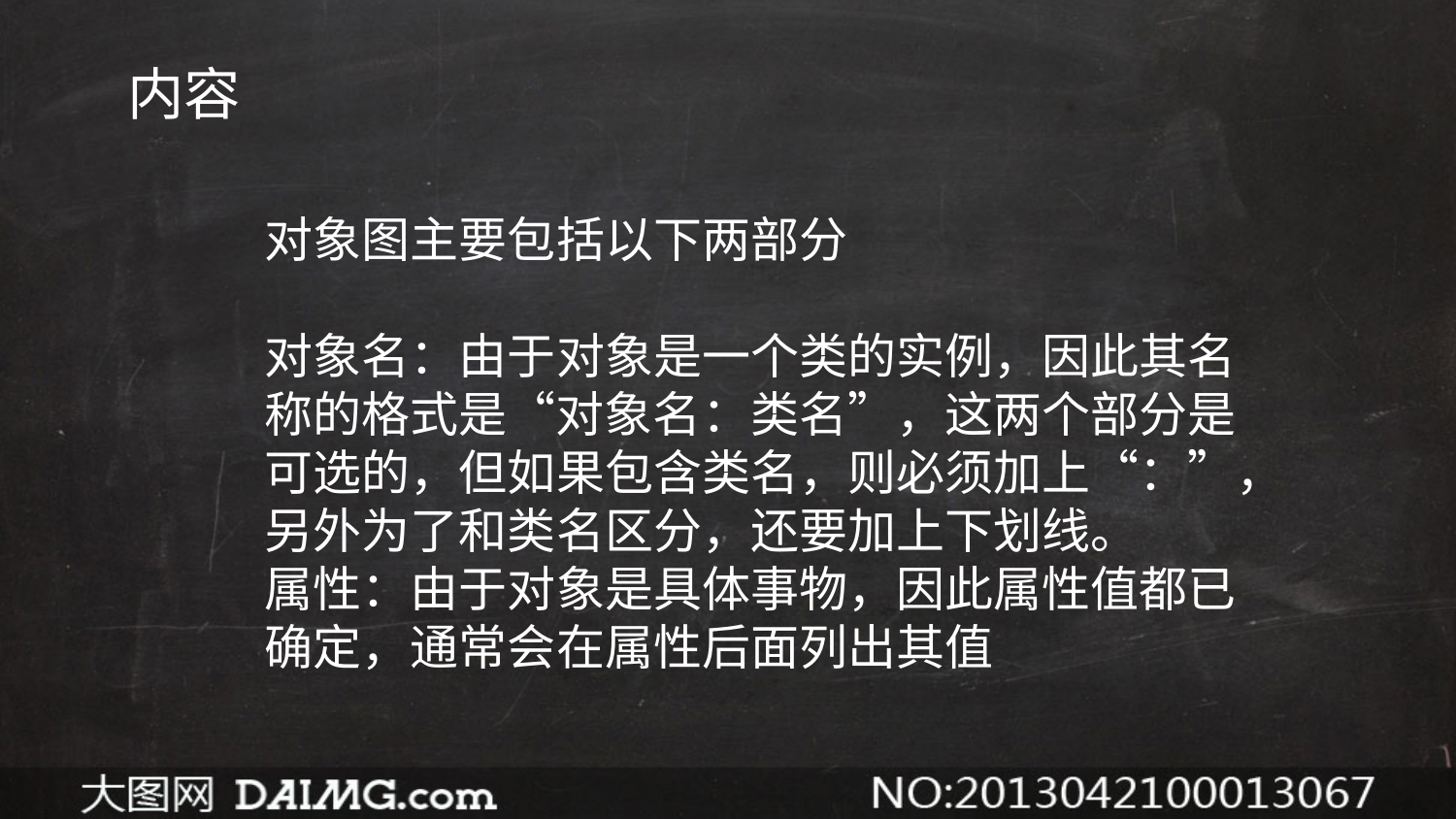

内容
对象图主要包括以下两部分

对象名：由于对象是一个类的实例，因此其名称的格式是“对象名：类名”，这两个部分是可选的，但如果包含类名，则必须加上“：”，另外为了和类名区分，还要加上下划线。
属性：由于对象是具体事物，因此属性值都已确定，通常会在属性后面列出其值